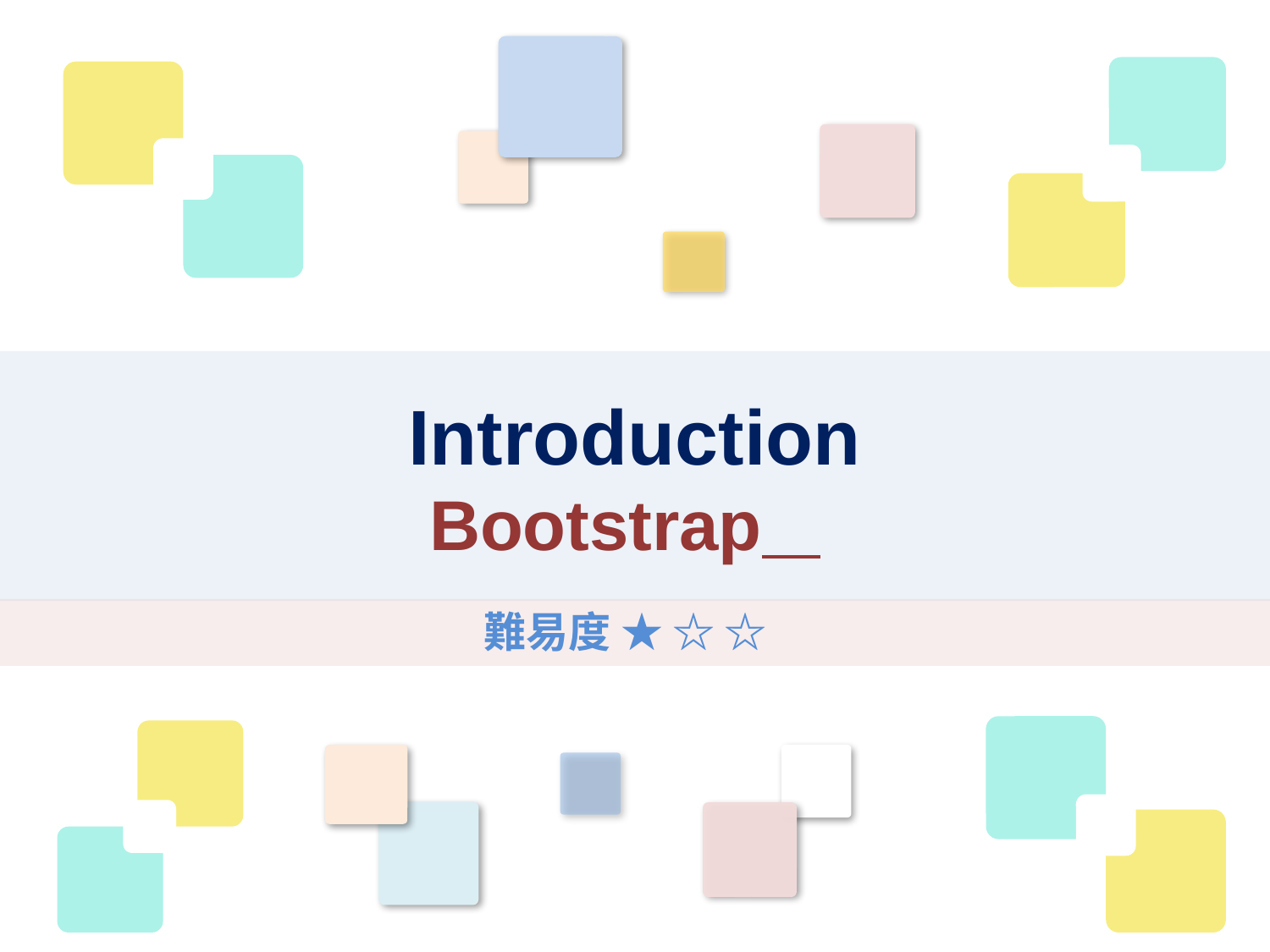

# Introduction Bootstrap
難易度 ★ ☆ ☆